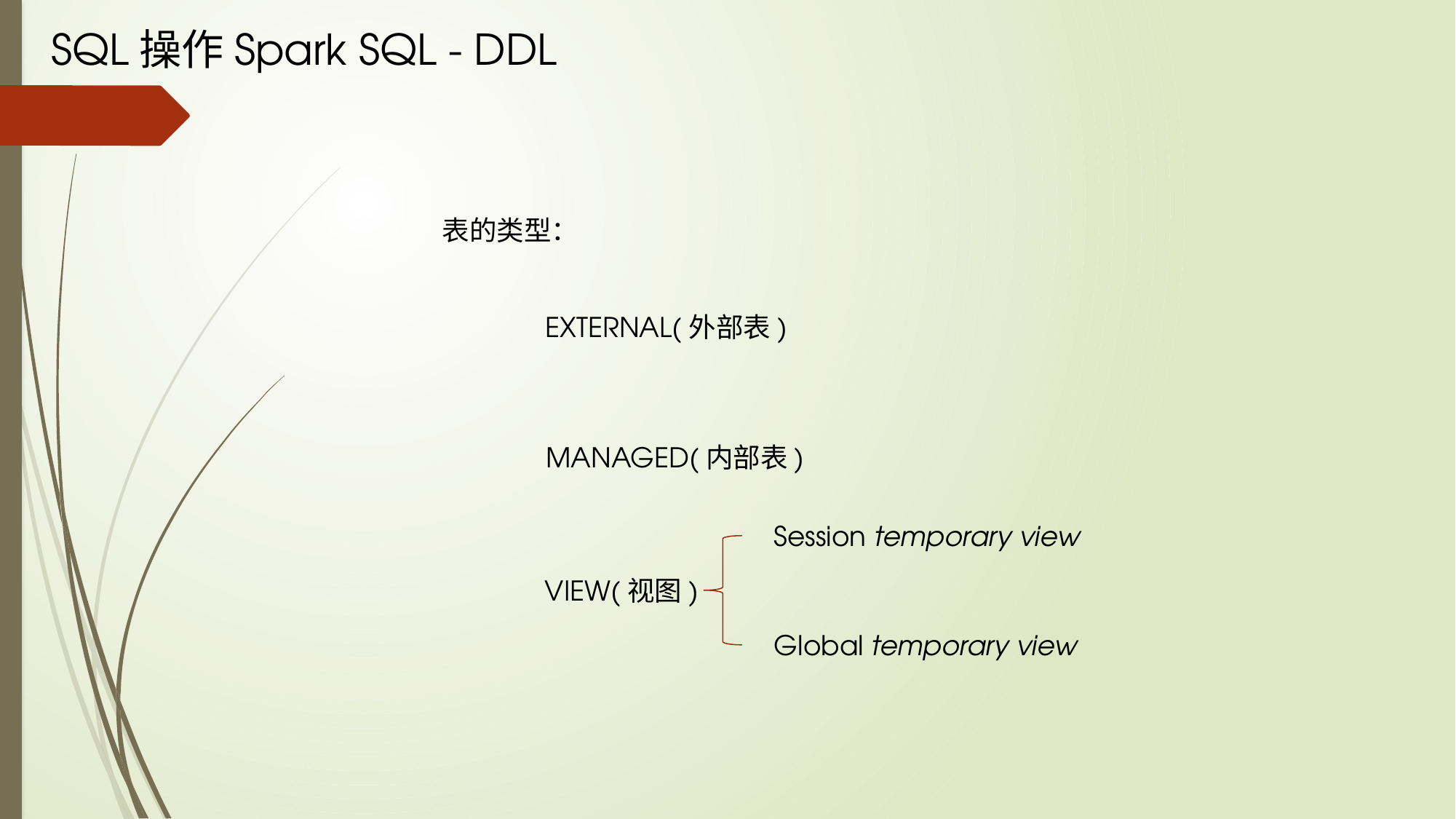

SQL操作Spark SQL - DDL
表的类型：
EXTERNAL(外部表)
MANAGED(内部表)
Session temporary view

VIEW(视图)
Global temporary view